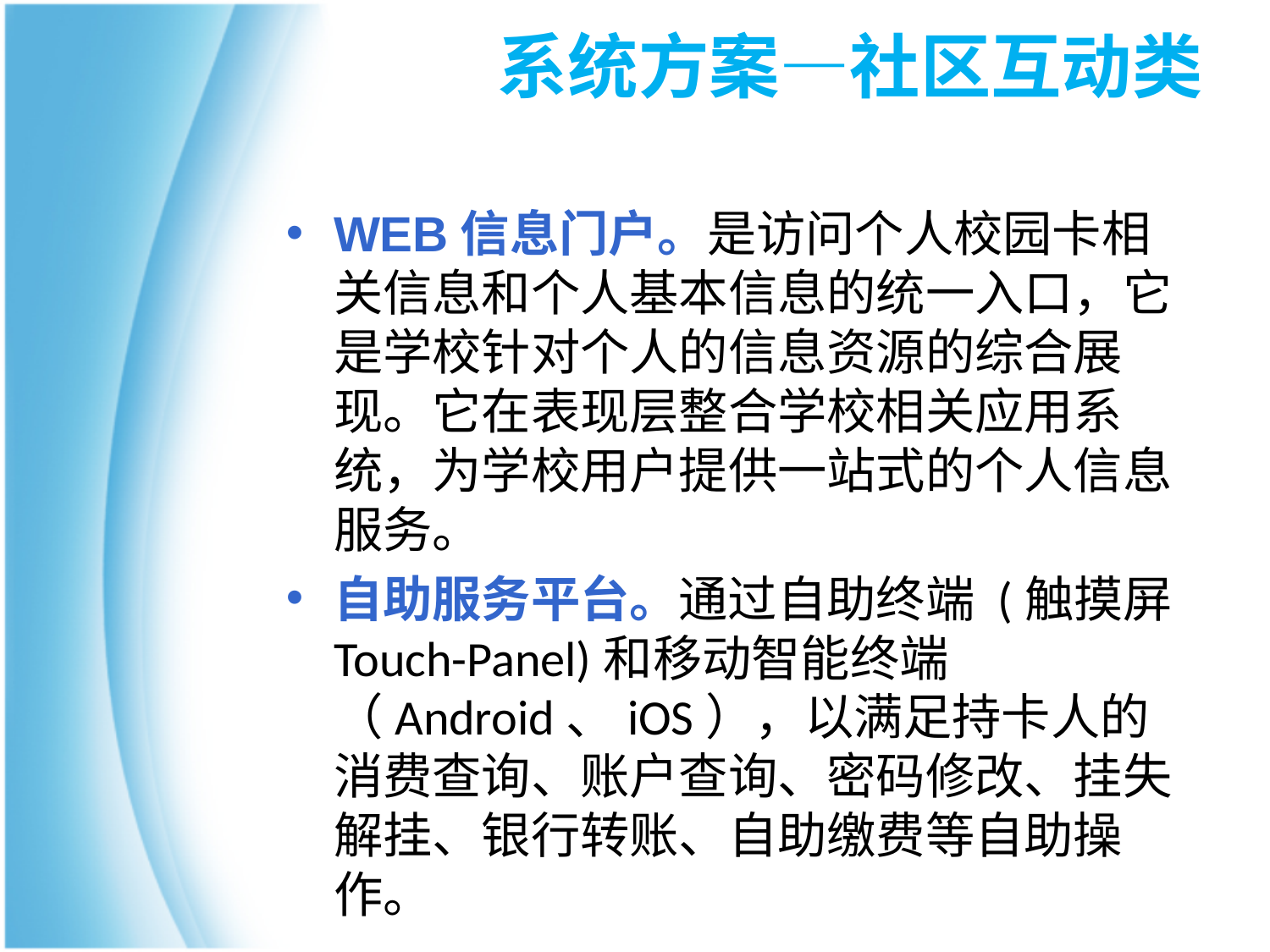

系统方案—社区互动类
WEB信息门户。是访问个人校园卡相关信息和个人基本信息的统一入口，它是学校针对个人的信息资源的综合展现。它在表现层整合学校相关应用系统，为学校用户提供一站式的个人信息服务。
自助服务平台。通过自助终端 (触摸屏Touch-Panel)和移动智能终端（Android、iOS），以满足持卡人的消费查询、账户查询、密码修改、挂失解挂、银行转账、自助缴费等自助操作。